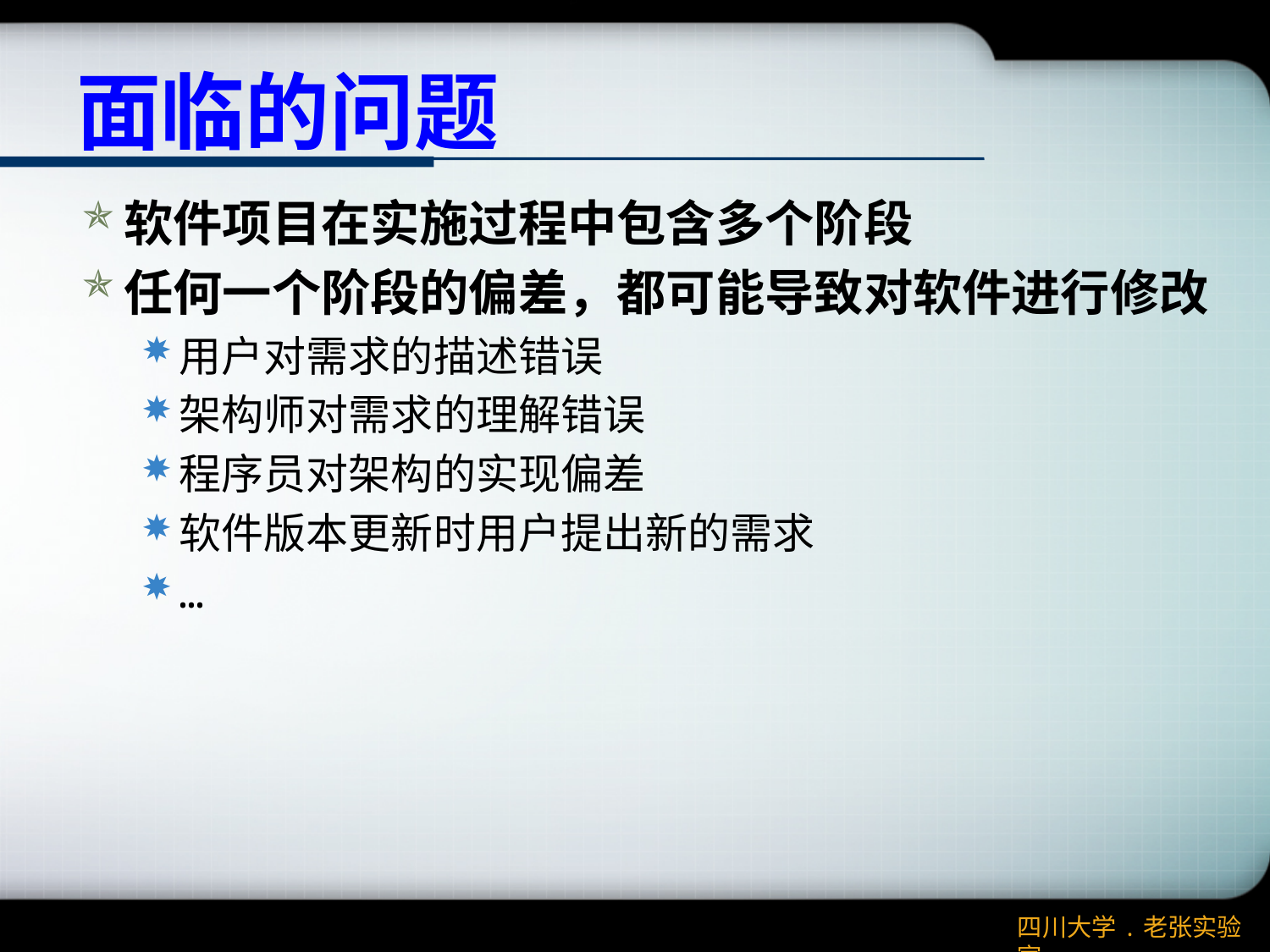

# 面临的问题
软件项目在实施过程中包含多个阶段
任何一个阶段的偏差，都可能导致对软件进行修改
用户对需求的描述错误
架构师对需求的理解错误
程序员对架构的实现偏差
软件版本更新时用户提出新的需求
…